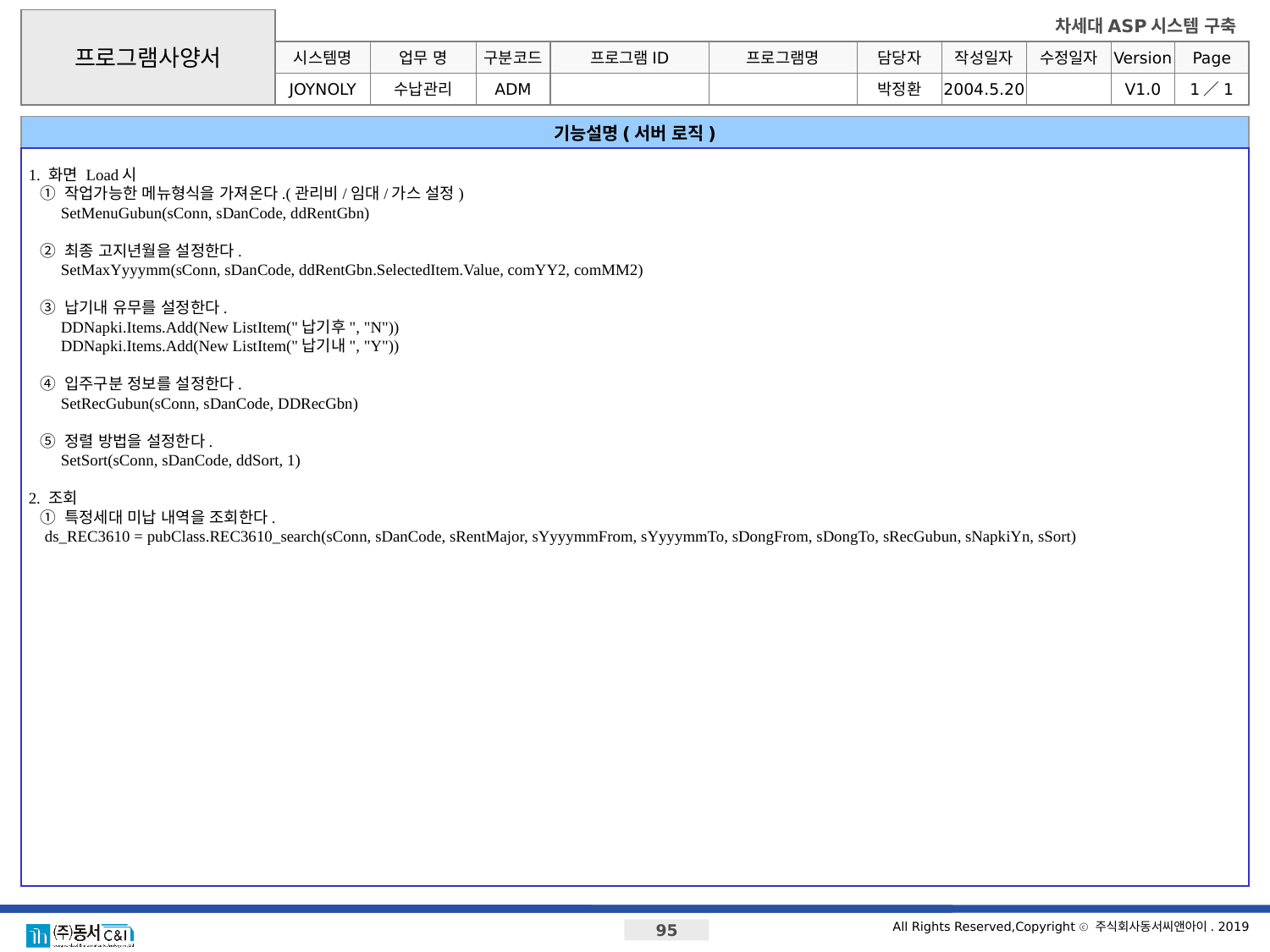

프로그램사양서
시스템명
업무 명
구분코드
프로그램ID
프로그램명
JOYNOLY
기능설명(서버 로직)
1. 화면 Load시
	① 작업가능한 메뉴형식을 가져온다.(관리비/임대/가스 설정)
        SetMenuGubun(sConn, sDanCode, ddRentGbn)

	② 최종 고지년월을 설정한다.
        SetMaxYyyymm(sConn, sDanCode, ddRentGbn.SelectedItem.Value, comYY2, comMM2)

	③ 납기내 유무를 설정한다.
        DDNapki.Items.Add(New ListItem("납기후", "N"))
        DDNapki.Items.Add(New ListItem("납기내", "Y"))

	④ 입주구분 정보를 설정한다.
        SetRecGubun(sConn, sDanCode, DDRecGbn)

	⑤ 정렬 방법을 설정한다.
        SetSort(sConn, sDanCode, ddSort, 1)

2. 조회
	① 특정세대 미납 내역을 조회한다.
    ds_REC3610 = pubClass.REC3610_search(sConn, sDanCode, sRentMajor, sYyyymmFrom, sYyyymmTo, sDongFrom, sDongTo, sRecGubun, sNapkiYn, sSort)